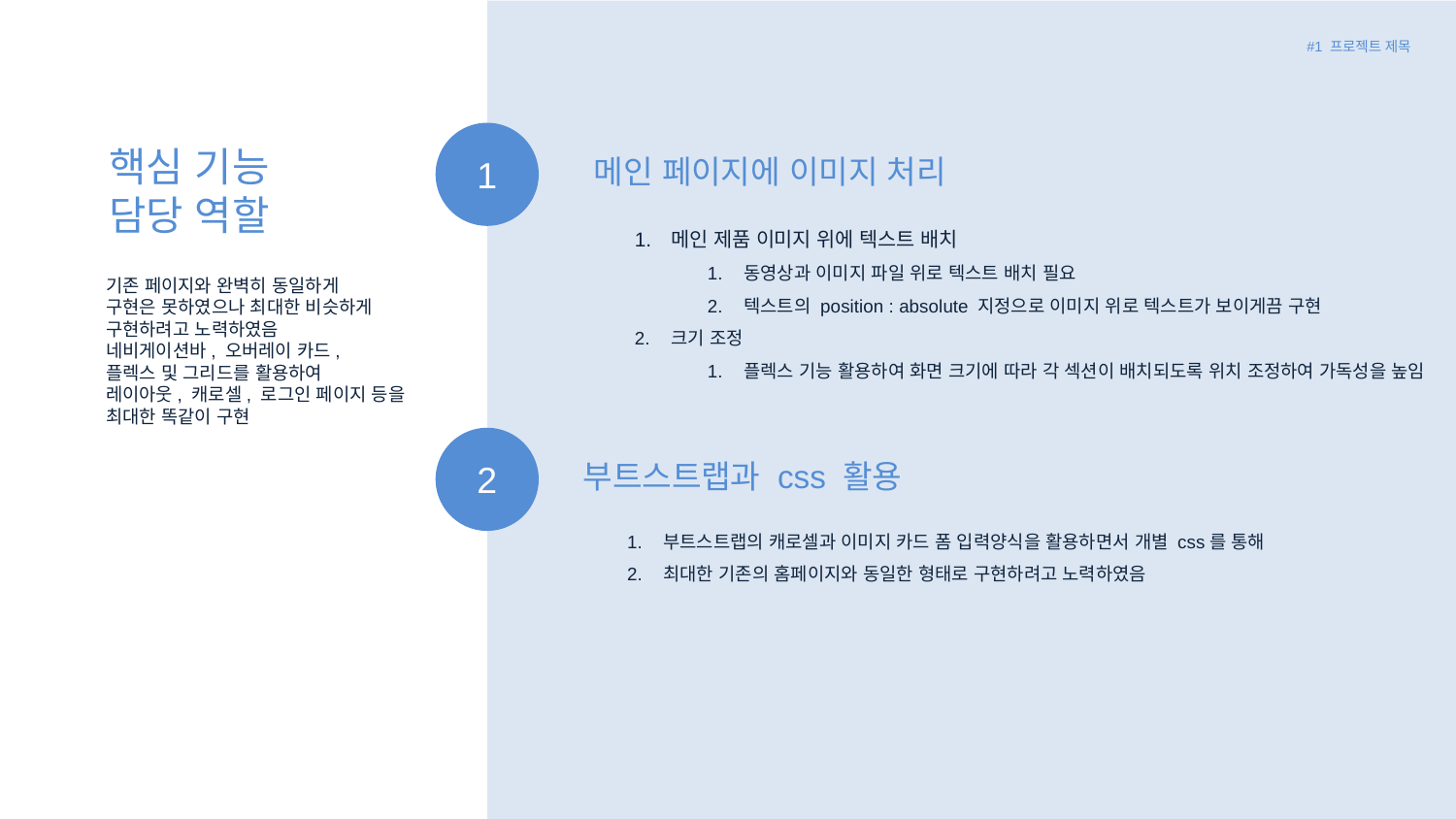

#1 프로젝트 제목
1
핵심 기능
담당 역할
메인 페이지에 이미지 처리
메인 제품 이미지 위에 텍스트 배치
동영상과 이미지 파일 위로 텍스트 배치 필요
텍스트의 position : absolute 지정으로 이미지 위로 텍스트가 보이게끔 구현
크기 조정
플렉스 기능 활용하여 화면 크기에 따라 각 섹션이 배치되도록 위치 조정하여 가독성을 높임

기존 페이지와 완벽히 동일하게
구현은 못하였으나 최대한 비슷하게
구현하려고 노력하였음
네비게이션바, 오버레이 카드,
플렉스 및 그리드를 활용하여
레이아웃, 캐로셀, 로그인 페이지 등을
최대한 똑같이 구현
2
부트스트랩과 css 활용
부트스트랩의 캐로셀과 이미지 카드 폼 입력양식을 활용하면서 개별 css를 통해
최대한 기존의 홈페이지와 동일한 형태로 구현하려고 노력하였음